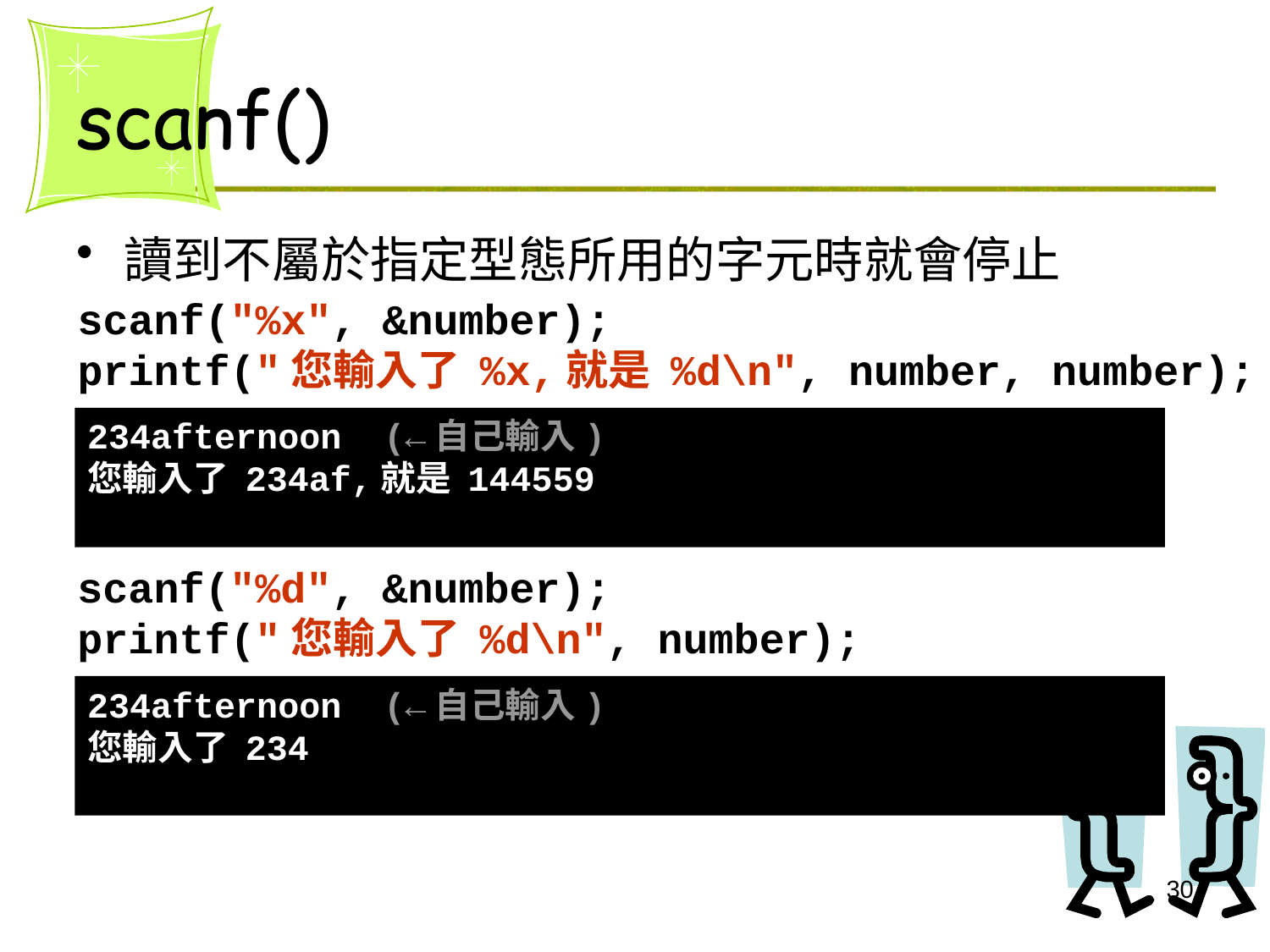

# scanf()
讀到不屬於指定型態所用的字元時就會停止
scanf("%x", &number);
printf("您輸入了 %x,就是 %d\n", number, number);
234afternoon  (←自己輸入)
您輸入了 234af,就是 144559

scanf("%d", &number);
printf("您輸入了 %d\n", number);
234afternoon  (←自己輸入)
您輸入了 234

30